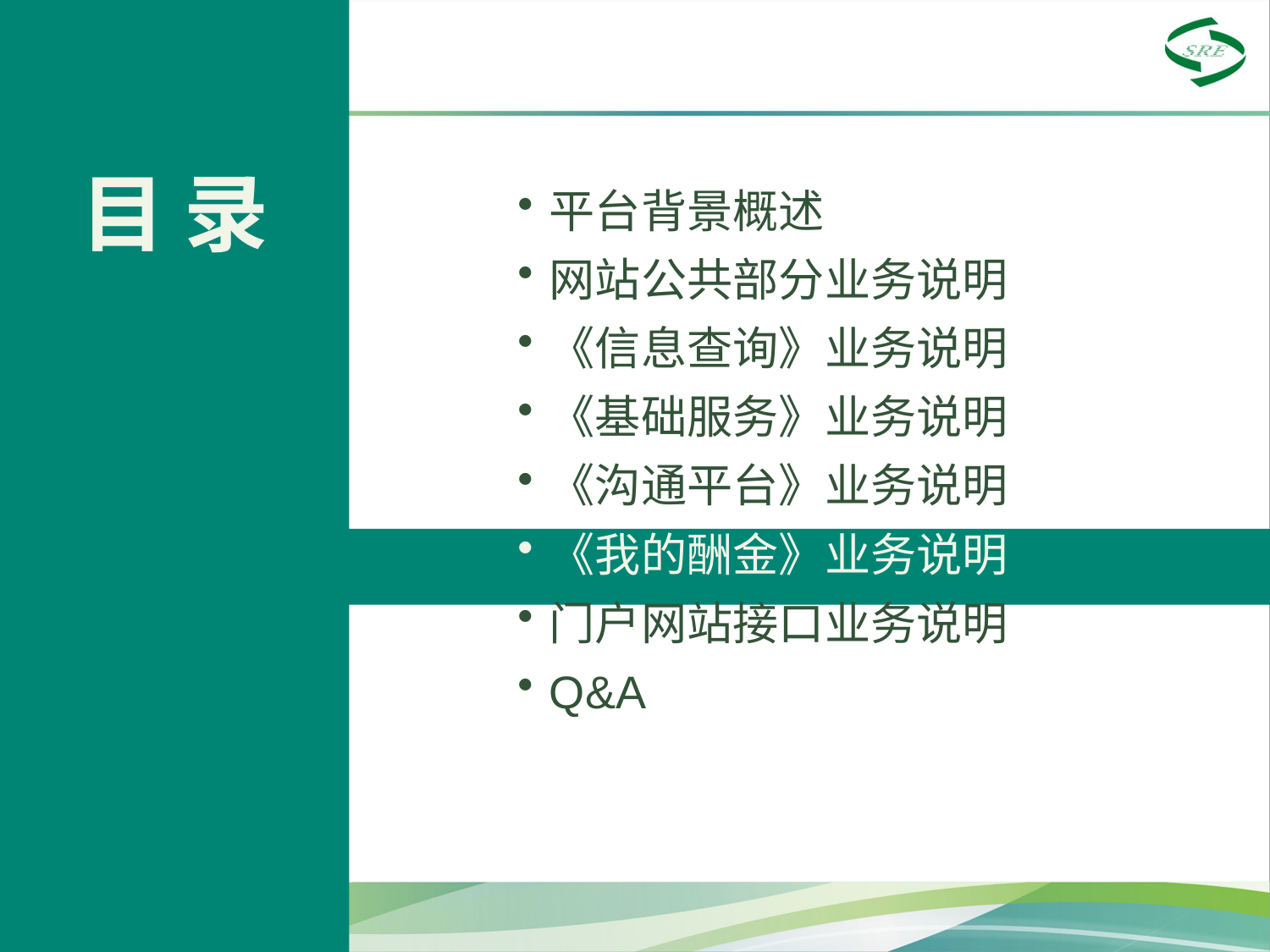

目 录
平台背景概述
网站公共部分业务说明
《信息查询》业务说明
《基础服务》业务说明
《沟通平台》业务说明
《我的酬金》业务说明
门户网站接口业务说明
Q&A